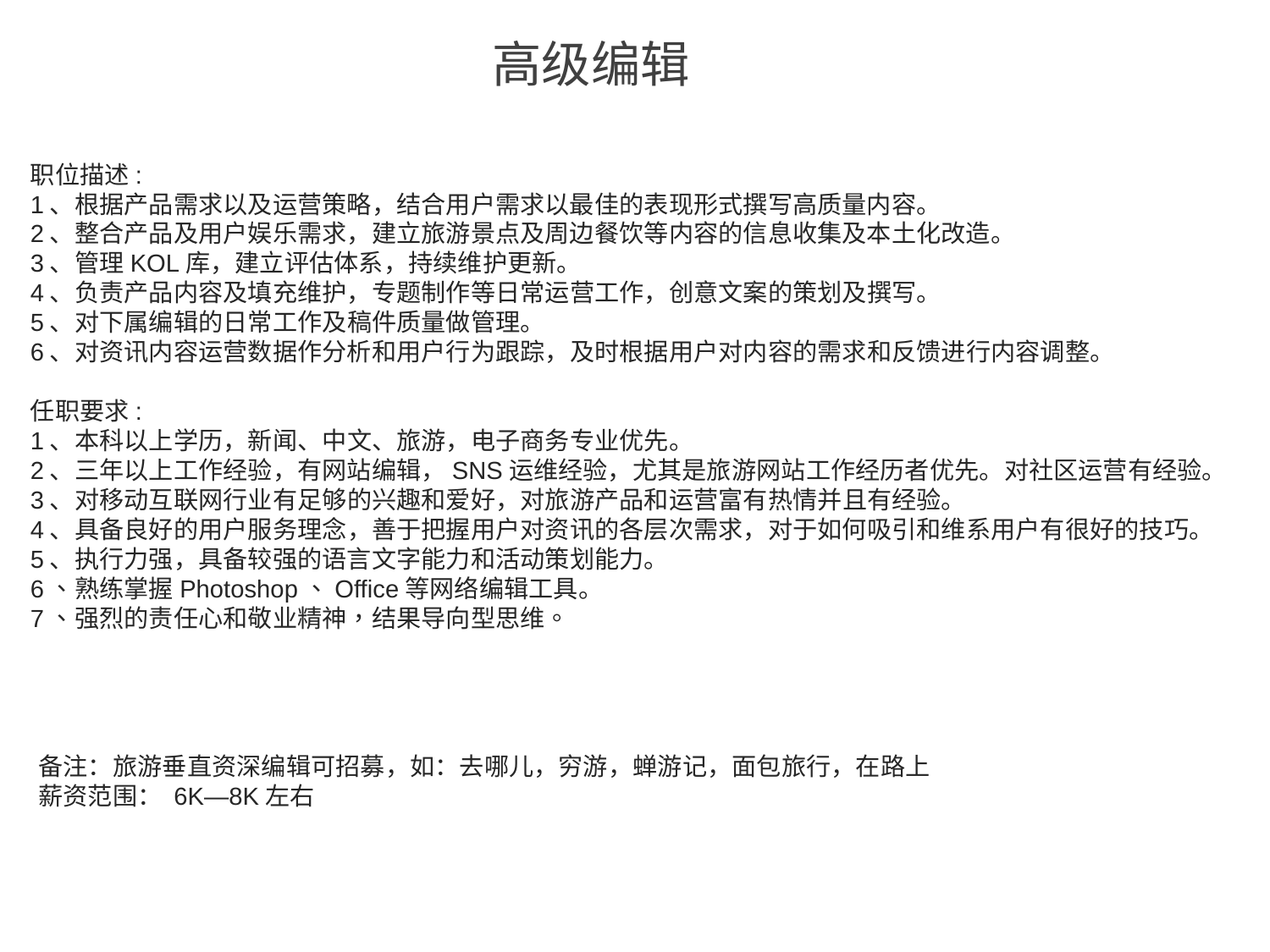

高级编辑
职位描述:
1、根据产品需求以及运营策略，结合用户需求以最佳的表现形式撰写高质量内容。
2、整合产品及用户娱乐需求，建立旅游景点及周边餐饮等内容的信息收集及本土化改造。
3、管理KOL库，建立评估体系，持续维护更新。
4、负责产品内容及填充维护，专题制作等日常运营工作，创意文案的策划及撰写。
5、对下属编辑的日常工作及稿件质量做管理。
6、对资讯内容运营数据作分析和用户行为跟踪，及时根据用户对内容的需求和反馈进行内容调整。

任职要求:
1、本科以上学历，新闻、中文、旅游，电子商务专业优先。
2、三年以上工作经验，有网站编辑，SNS运维经验，尤其是旅游网站工作经历者优先。对社区运营有经验。
3、对移动互联网行业有足够的兴趣和爱好，对旅游产品和运营富有热情并且有经验。
4、具备良好的用户服务理念，善于把握用户对资讯的各层次需求，对于如何吸引和维系用户有很好的技巧。
5、执行力强，具备较强的语言文字能力和活动策划能力。
6、熟练掌握Photoshop、Office等网络编辑工具。
7、强烈的责任心和敬业精神，结果导向型思维。
备注：旅游垂直资深编辑可招募，如：去哪儿，穷游，蝉游记，面包旅行，在路上
薪资范围： 6K—8K左右